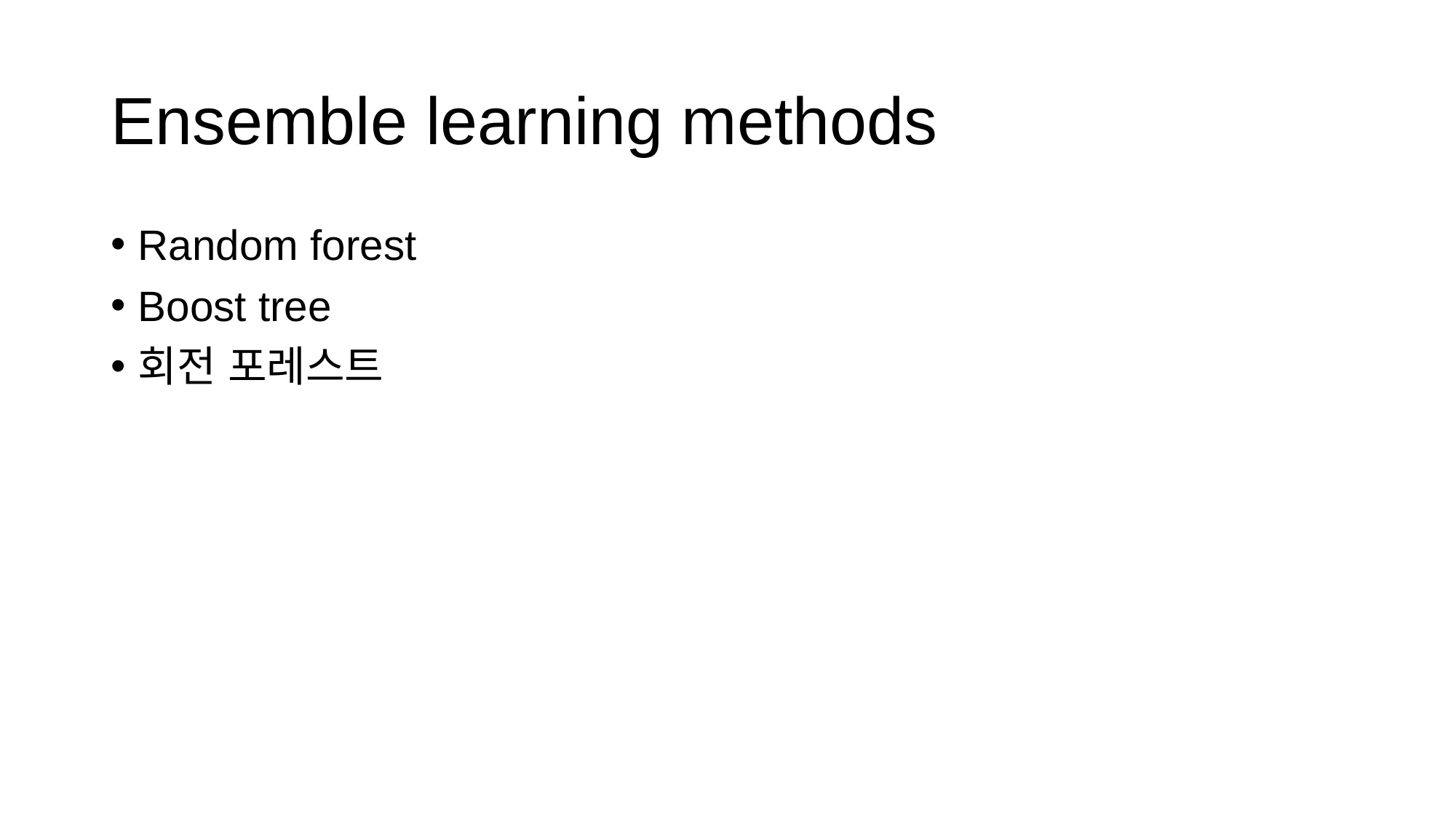

# Ensemble learning methods
Random forest
Boost tree
회전 포레스트